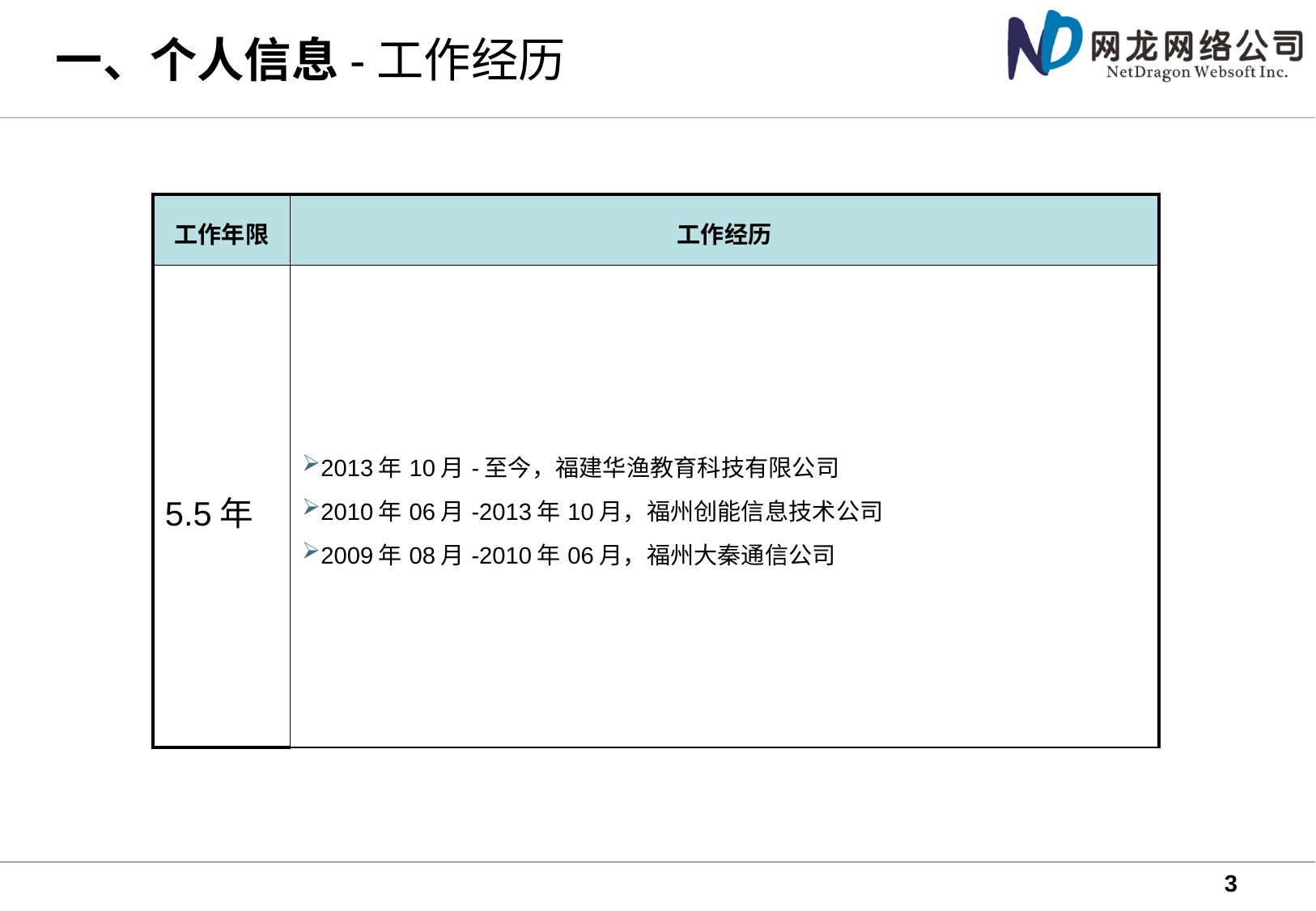

# 一、个人信息-工作经历
| 工作年限 | 工作经历 |
| --- | --- |
| 5.5年 | 2013年10月-至今，福建华渔教育科技有限公司 2010年06月-2013年10月，福州创能信息技术公司 2009年08月-2010年06月，福州大秦通信公司 |
3